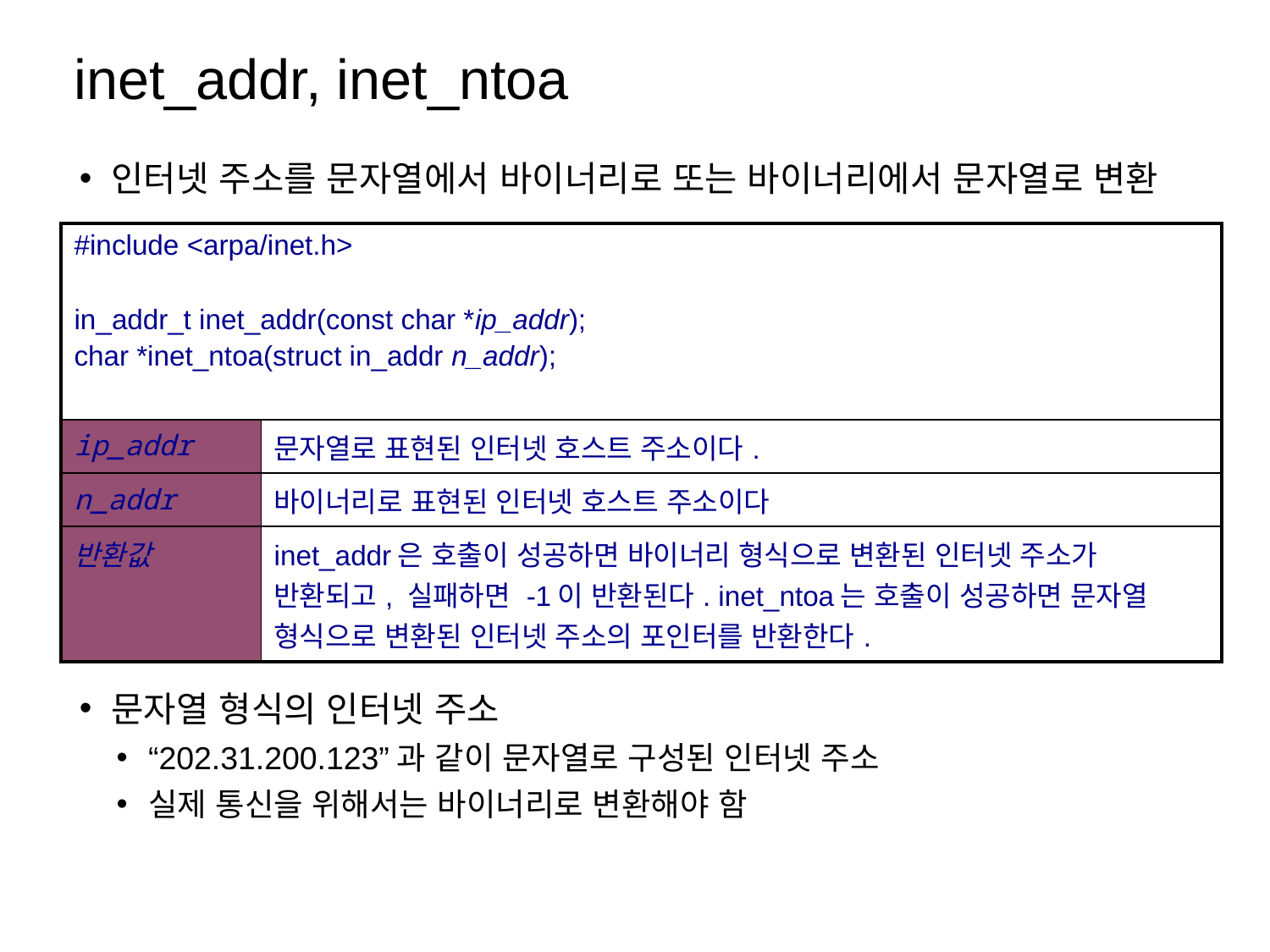

# inet_addr, inet_ntoa
인터넷 주소를 문자열에서 바이너리로 또는 바이너리에서 문자열로 변환

문자열 형식의 인터넷 주소
“202.31.200.123”과 같이 문자열로 구성된 인터넷 주소
실제 통신을 위해서는 바이너리로 변환해야 함
| #include <arpa/inet.h> in\_addr\_t inet\_addr(const char \*ip\_addr); char \*inet\_ntoa(struct in\_addr n\_addr); |  |
| --- | --- |
| ip\_addr | 문자열로 표현된 인터넷 호스트 주소이다. |
| n\_addr | 바이너리로 표현된 인터넷 호스트 주소이다 |
| 반환값 | inet\_addr은 호출이 성공하면 바이너리 형식으로 변환된 인터넷 주소가 반환되고, 실패하면 -1이 반환된다. inet\_ntoa는 호출이 성공하면 문자열 형식으로 변환된 인터넷 주소의 포인터를 반환한다. |